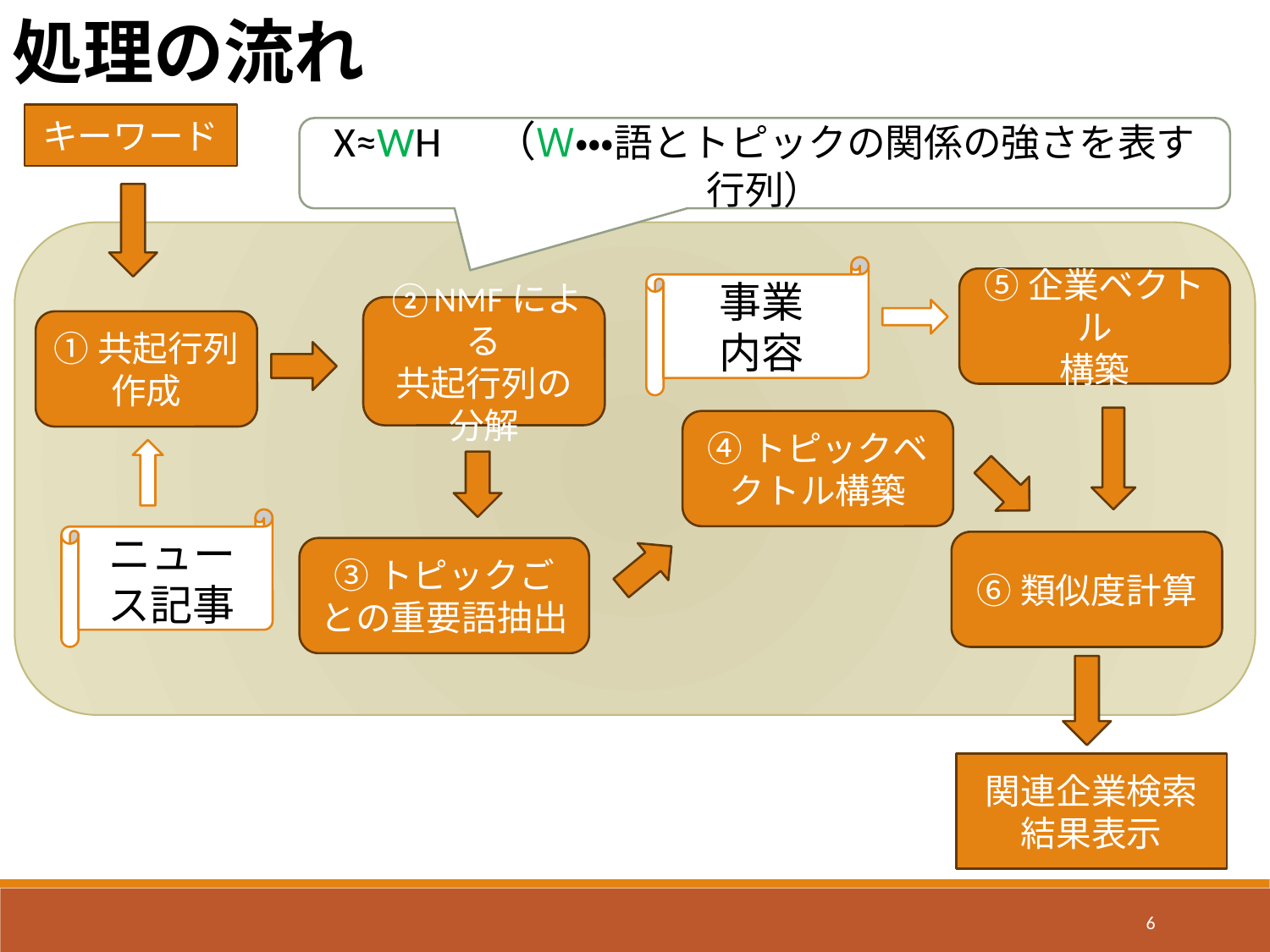

処理の流れ
キーワード
X≈WH　（Ｗ・・・語とトピックの関係の強さを表す行列）

事業
内容
⑤企業ベクトル
構築
②NMFによる
共起行列の分解

①共起行列作成

④トピックベクトル構築

ニュース記事
⑥類似度計算
③トピックごとの重要語抽出

関連企業検索
結果表示
6